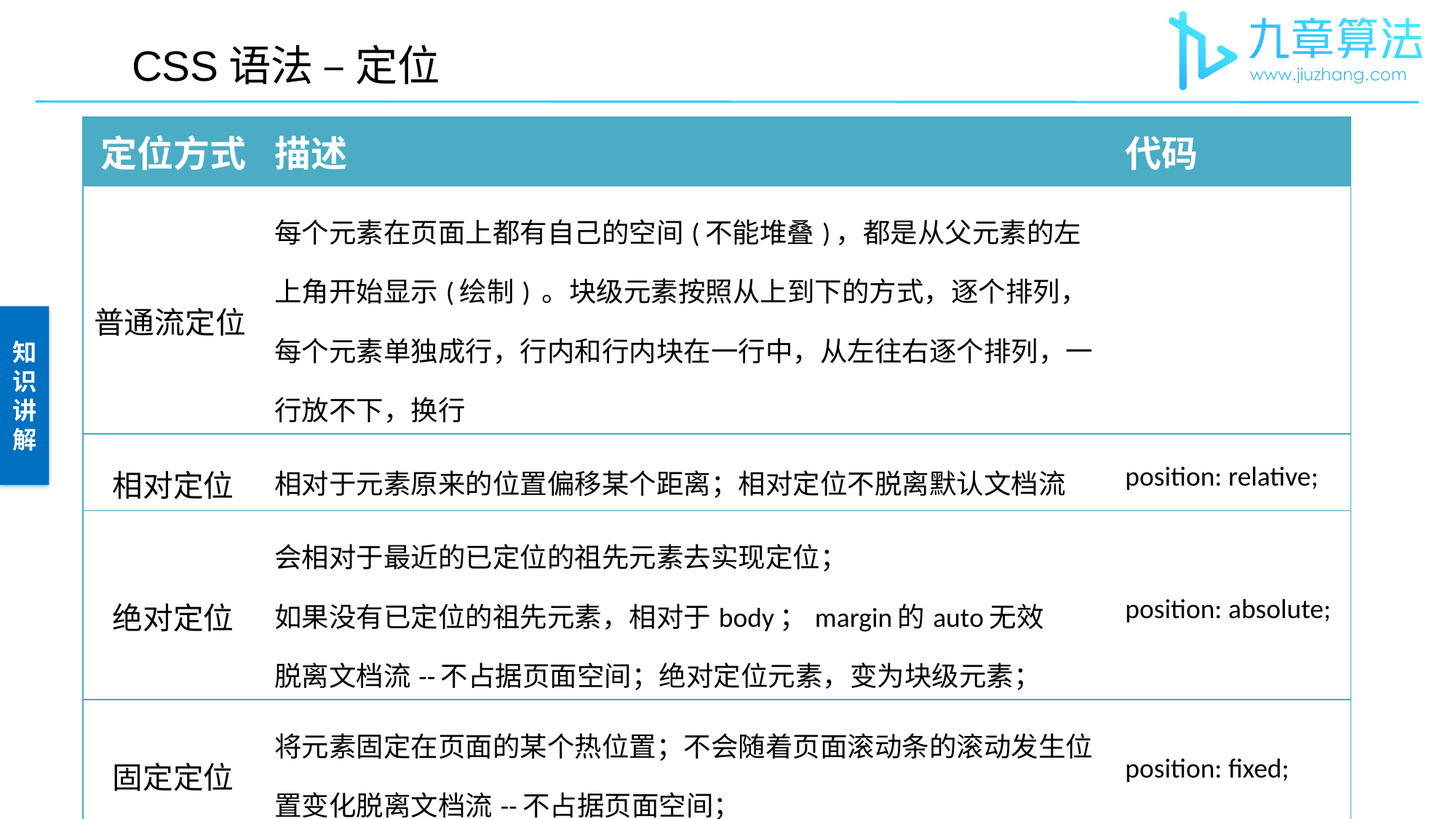

CSS语法 – 定位
| 定位方式 | 描述 | 代码 |
| --- | --- | --- |
| 普通流定位 | 每个元素在页面上都有自己的空间(不能堆叠)，都是从父元素的左上角开始显示(绘制) 。块级元素按照从上到下的方式，逐个排列，每个元素单独成行，行内和行内块在一行中，从左往右逐个排列，一行放不下，换行 |  |
| 相对定位 | 相对于元素原来的位置偏移某个距离；相对定位不脱离默认文档流 | position: relative; |
| 绝对定位 | 会相对于最近的已定位的祖先元素去实现定位； 如果没有已定位的祖先元素，相对于body；margin的auto无效 脱离文档流--不占据页面空间；绝对定位元素，变为块级元素； | position: absolute; |
| 固定定位 | 将元素固定在页面的某个热位置；不会随着页面滚动条的滚动发生位置变化脱离文档流--不占据页面空间； | position: fixed; |
| 堆叠定位 | 用来设置重叠元素的先后顺序；数字越大，显示越靠前 | z-index: 数字 |